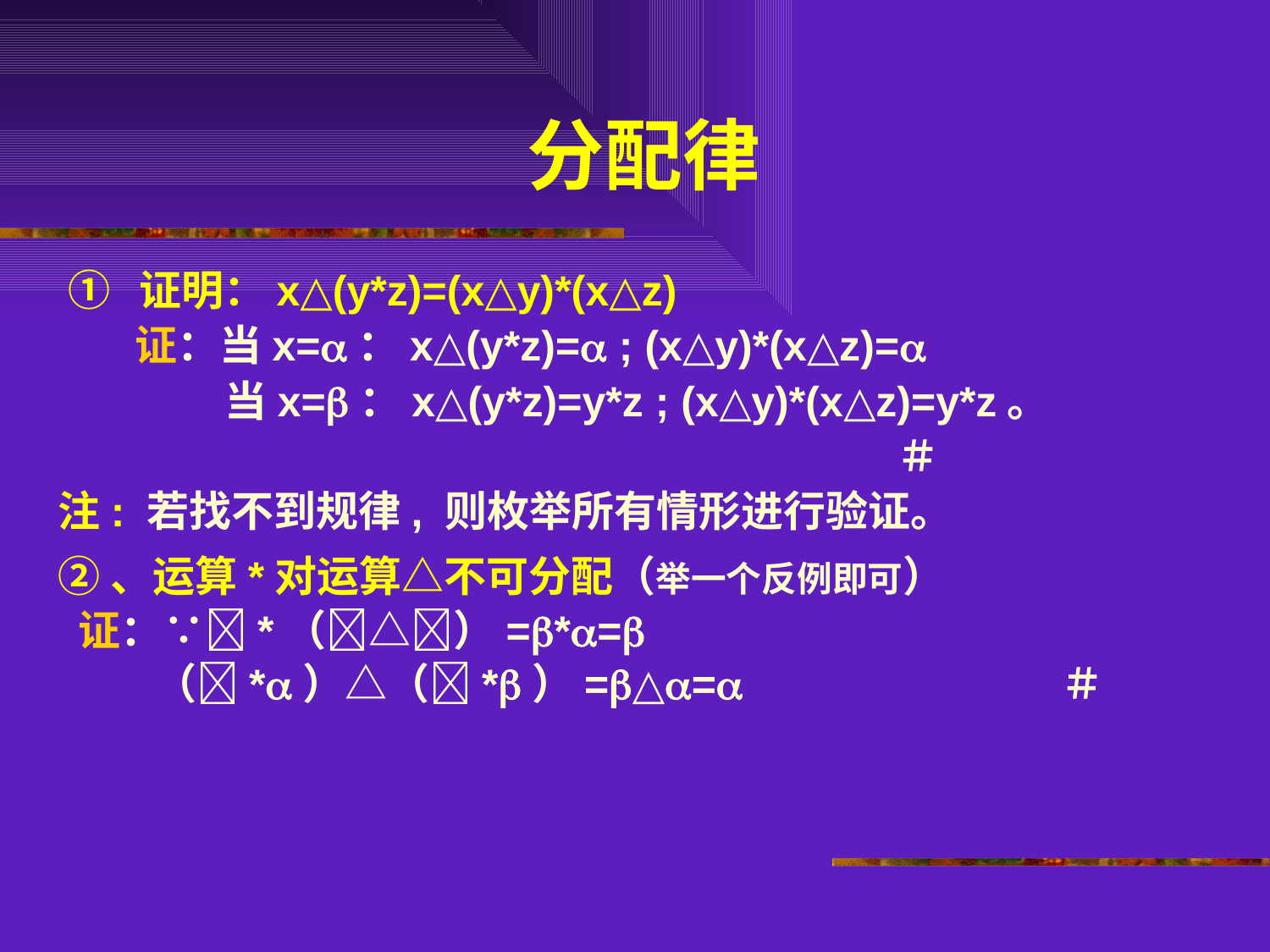

# 分配律
 ①  证明：x△(y*z)=(x△y)*(x△z)
       证：当x=α：x△(y*z)=α ; (x△y)*(x△z)=α
            　当x=β：x△(y*z)=y*z ; (x△y)*(x△z)=y*z。
                                                                                       ＃
注: 若找不到规律, 则枚举所有情形进行验证。
②、运算*对运算△不可分配（举一个反例即可）
 证：∵β*（α△β）=β*α=β
         （β*α）△（β*β）=β△α=α                          ＃